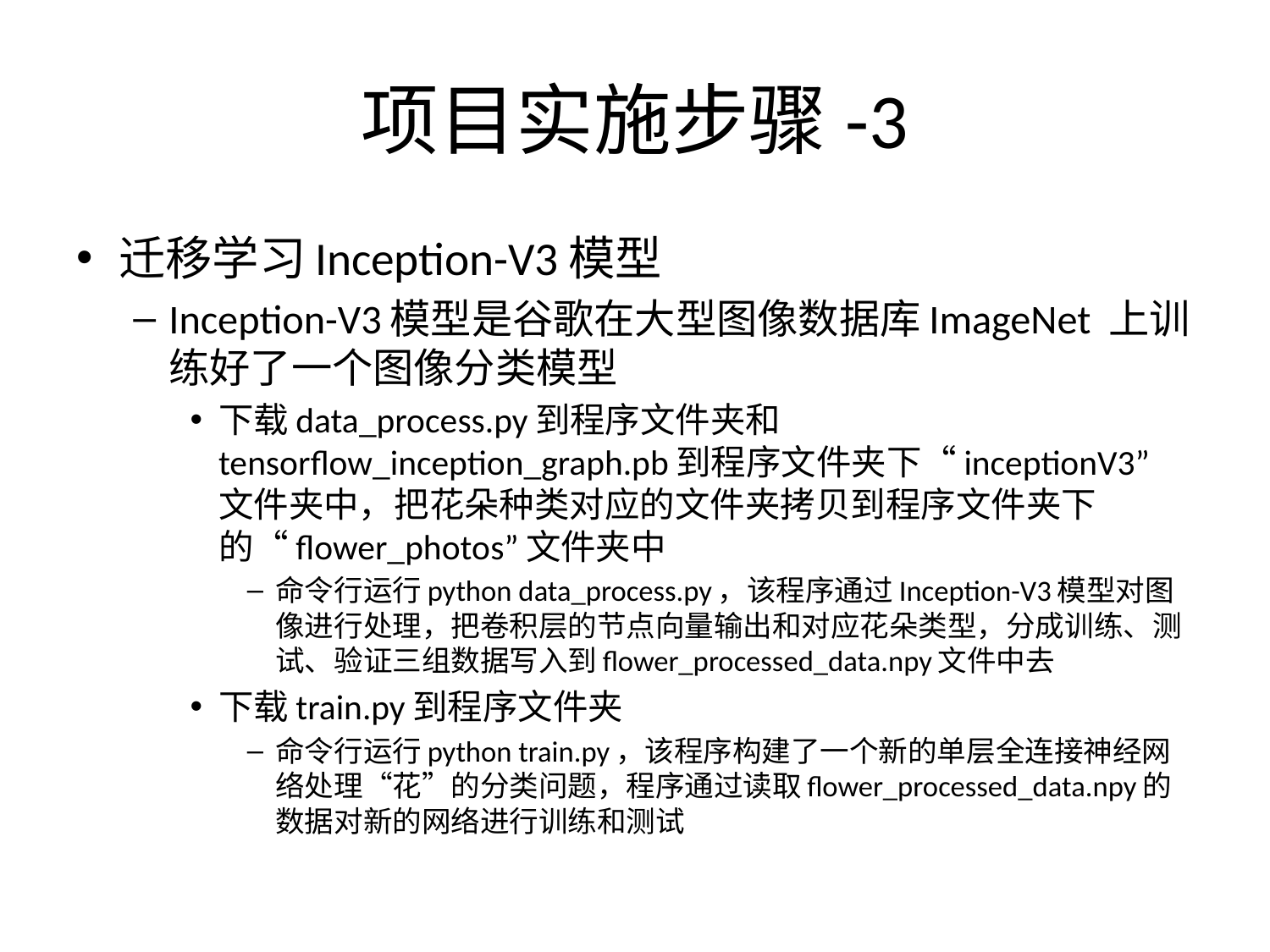

# 项目实施步骤-3
迁移学习Inception-V3模型
Inception-V3模型是谷歌在大型图像数据库ImageNet 上训练好了一个图像分类模型
下载data_process.py到程序文件夹和tensorflow_inception_graph.pb到程序文件夹下“inceptionV3” 文件夹中，把花朵种类对应的文件夹拷贝到程序文件夹下的“flower_photos”文件夹中
命令行运行python data_process.py，该程序通过Inception-V3模型对图像进行处理，把卷积层的节点向量输出和对应花朵类型，分成训练、测试、验证三组数据写入到flower_processed_data.npy文件中去
下载train.py到程序文件夹
命令行运行python train.py，该程序构建了一个新的单层全连接神经网络处理“花”的分类问题，程序通过读取flower_processed_data.npy的数据对新的网络进行训练和测试